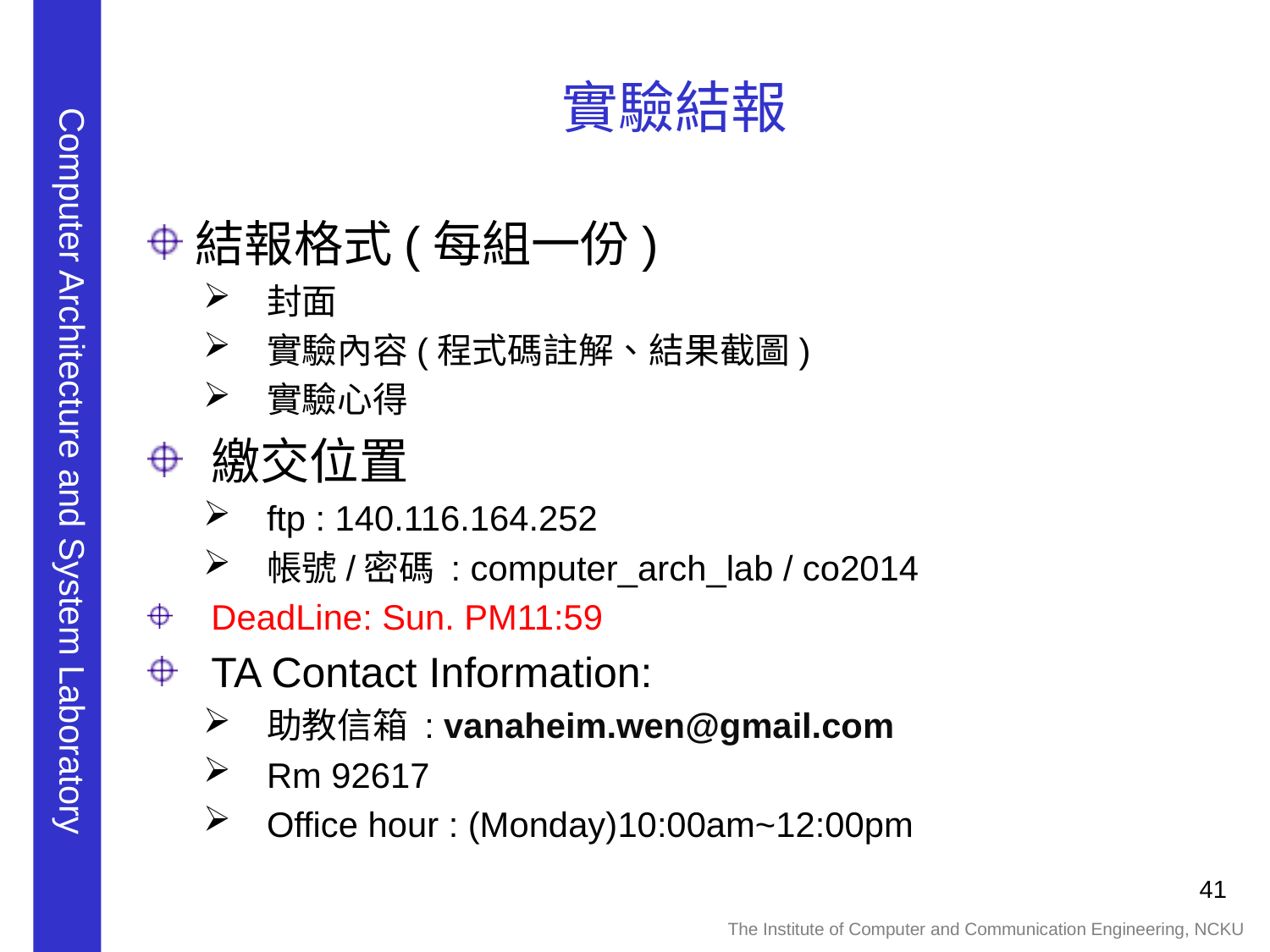

# 實驗結報
結報格式(每組一份)
封面
實驗內容(程式碼註解、結果截圖)
實驗心得
繳交位置
ftp : 140.116.164.252
帳號/密碼 : computer_arch_lab / co2014
DeadLine: Sun. PM11:59
TA Contact Information:
助教信箱 : vanaheim.wen@gmail.com
Rm 92617
Office hour : (Monday)10:00am~12:00pm

41